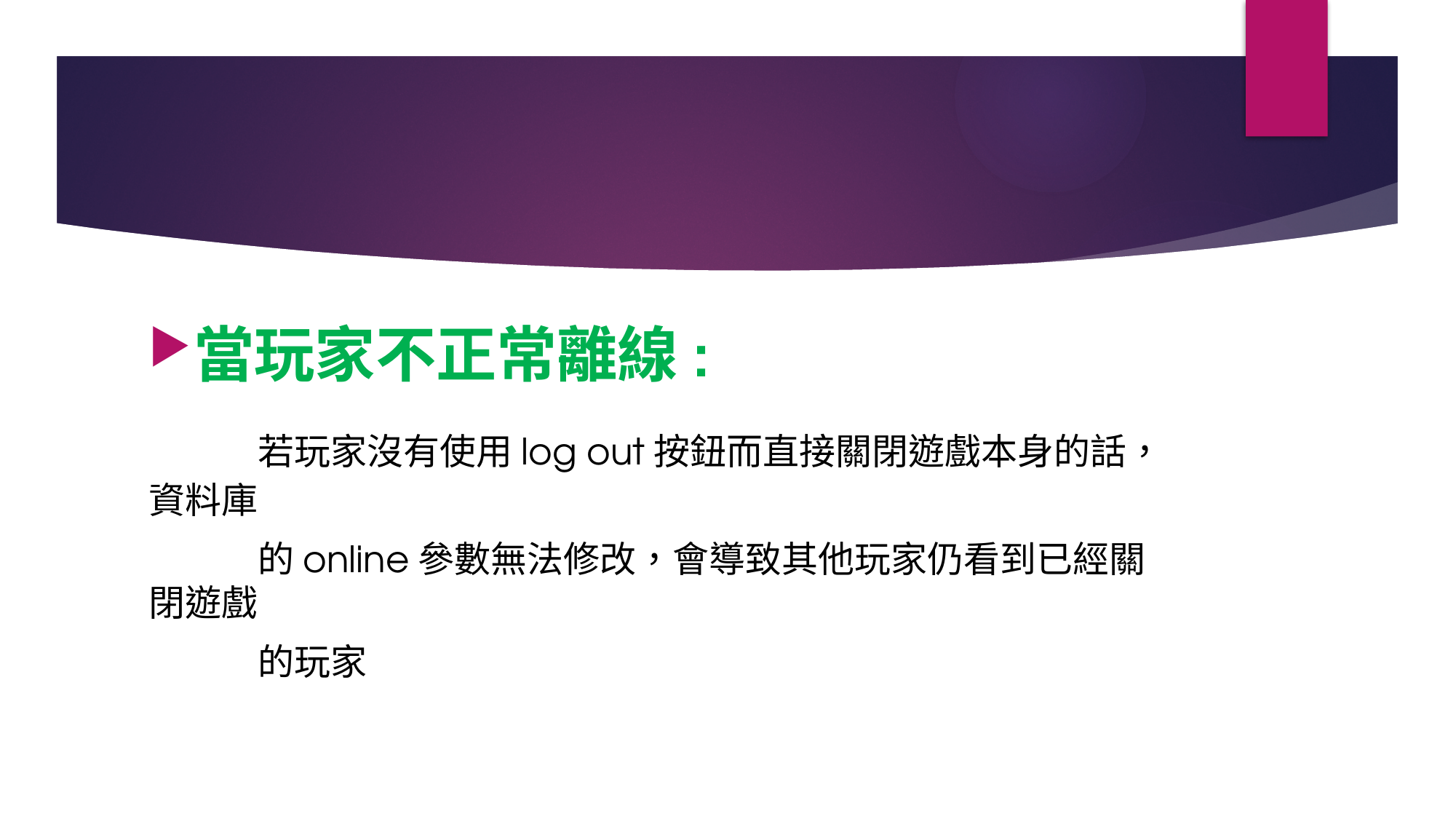

#
當玩家不正常離線:
	若玩家沒有使用log out按鈕而直接關閉遊戲本身的話，資料庫
	的online參數無法修改，會導致其他玩家仍看到已經關閉遊戲
	的玩家